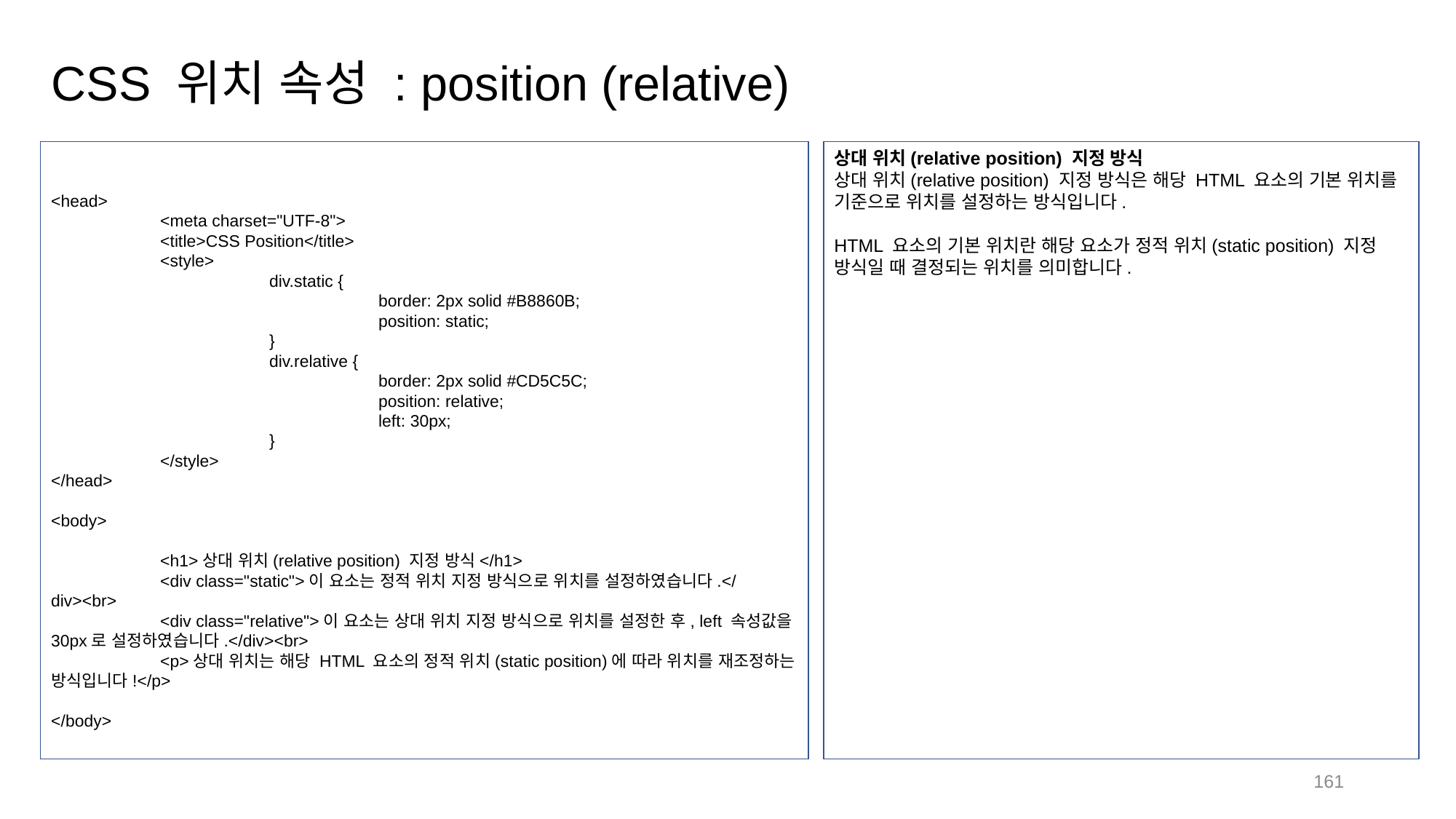

# CSS 위치 속성 : position (relative)

<head>
	<meta charset="UTF-8">
	<title>CSS Position</title>
	<style>
		div.static {
			border: 2px solid #B8860B;
			position: static;
		}
		div.relative {
			border: 2px solid #CD5C5C;
			position: relative;
			left: 30px;
		}
	</style>
</head>

<body>

	<h1>상대 위치(relative position) 지정 방식</h1>
	<div class="static">이 요소는 정적 위치 지정 방식으로 위치를 설정하였습니다.</div><br>
	<div class="relative">이 요소는 상대 위치 지정 방식으로 위치를 설정한 후, left 속성값을 30px로 설정하였습니다.</div><br>
	<p>상대 위치는 해당 HTML 요소의 정적 위치(static position)에 따라 위치를 재조정하는 방식입니다!</p>

</body>
상대 위치(relative position) 지정 방식
상대 위치(relative position) 지정 방식은 해당 HTML 요소의 기본 위치를 기준으로 위치를 설정하는 방식입니다.

HTML 요소의 기본 위치란 해당 요소가 정적 위치(static position) 지정 방식일 때 결정되는 위치를 의미합니다.
161